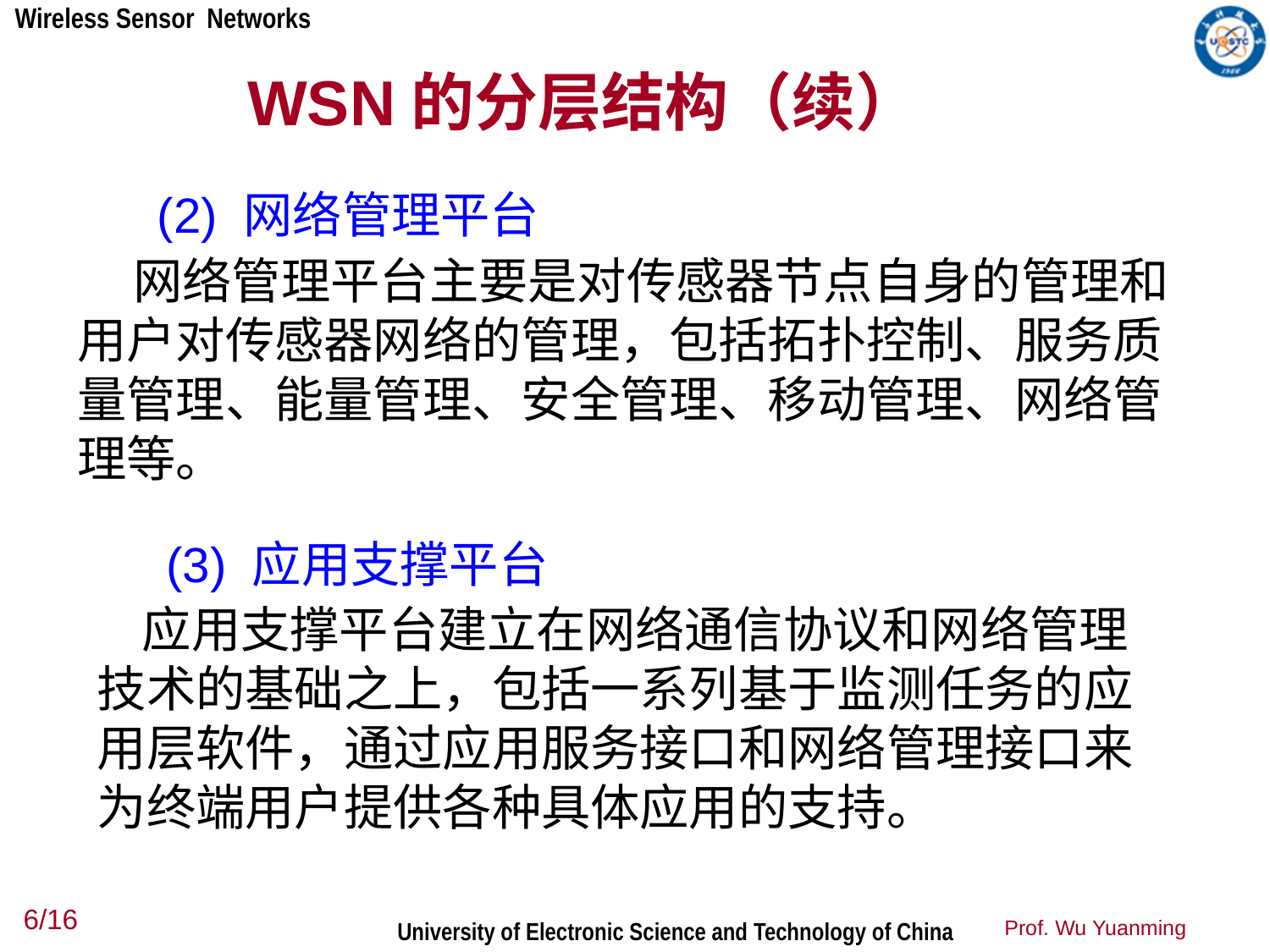

WSN的分层结构（续）
(2) 网络管理平台
    网络管理平台主要是对传感器节点自身的管理和用户对传感器网络的管理，包括拓扑控制、服务质量管理、能量管理、安全管理、移动管理、网络管理等。
(3) 应用支撑平台
   应用支撑平台建立在网络通信协议和网络管理技术的基础之上，包括一系列基于监测任务的应用层软件，通过应用服务接口和网络管理接口来为终端用户提供各种具体应用的支持。
6/16
Prof. Wu Yuanming